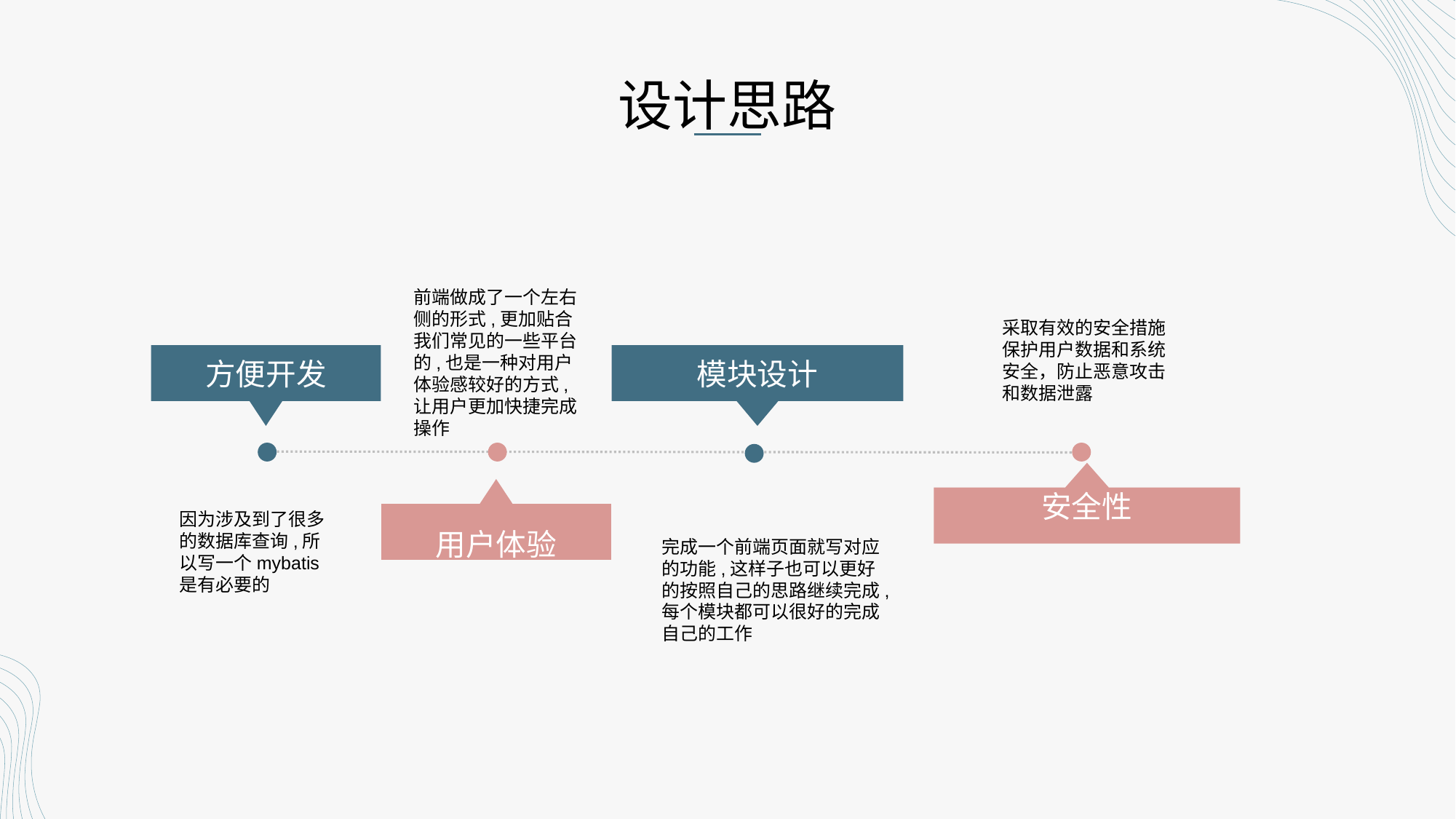

设计思路

前端做成了一个左右侧的形式,更加贴合我们常见的一些平台的,也是一种对用户体验感较好的方式,让用户更加快捷完成操作

采取有效的安全措施保护用户数据和系统安全，防止恶意攻击和数据泄露

方便开发
模块设计

安全性
用户体验
因为涉及到了很多的数据库查询,所以写一个mybatis是有必要的

完成一个前端页面就写对应的功能,这样子也可以更好的按照自己的思路继续完成,每个模块都可以很好的完成自己的工作